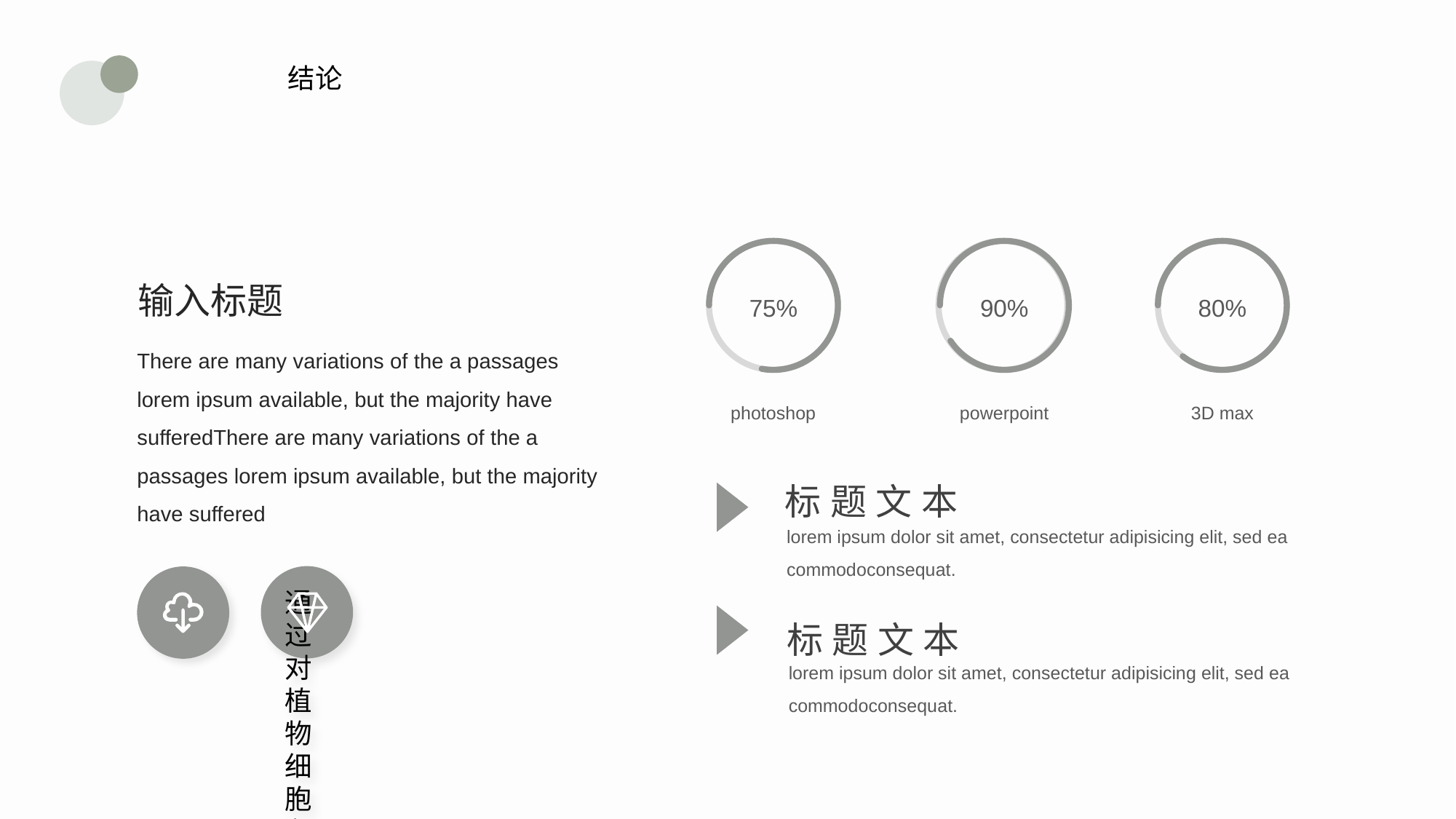

结论

75%
photoshop

80%
3D max

90%
powerpoint
输入标题
There are many variations of the a passages lorem ipsum available, but the majority have sufferedThere are many variations of the a passages lorem ipsum available, but the majority have suffered

标题文本

lorem ipsum dolor sit amet, consectetur adipisicing elit, sed ea commodoconsequat.
通过对植物细胞各部分的学习，我们更加深刻理解了这些微观结构如何协调工作以维系整个植株的生命活力。

标题文本

lorem ipsum dolor sit amet, consectetur adipisicing elit, sed ea commodoconsequat.